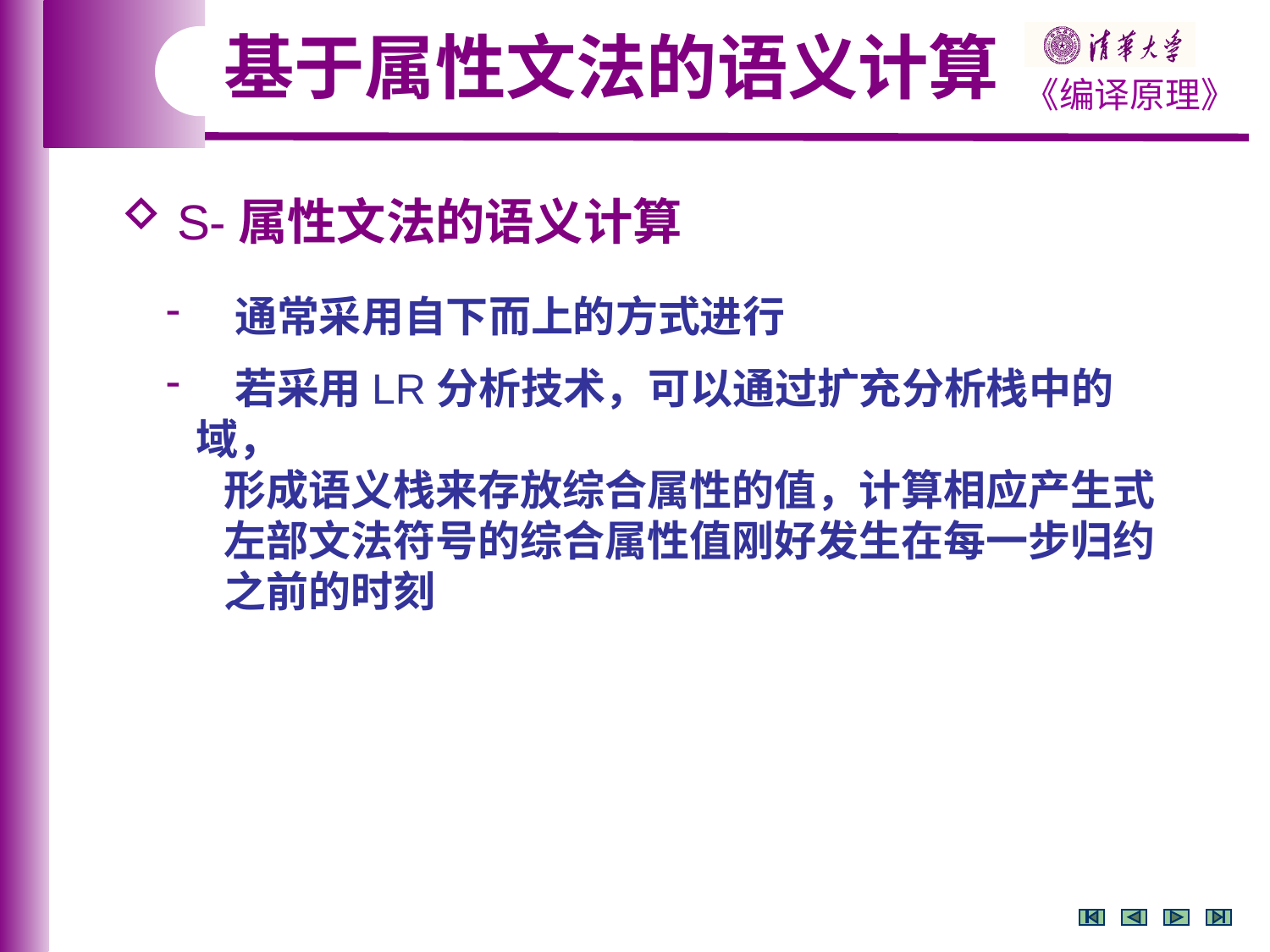

基于属性文法的语义计算
 S-属性文法的语义计算
   通常采用自下而上的方式进行

   若采用LR分析技术，可以通过扩充分析栈中的域，
     形成语义栈来存放综合属性的值，计算相应产生式
     左部文法符号的综合属性值刚好发生在每一步归约
     之前的时刻